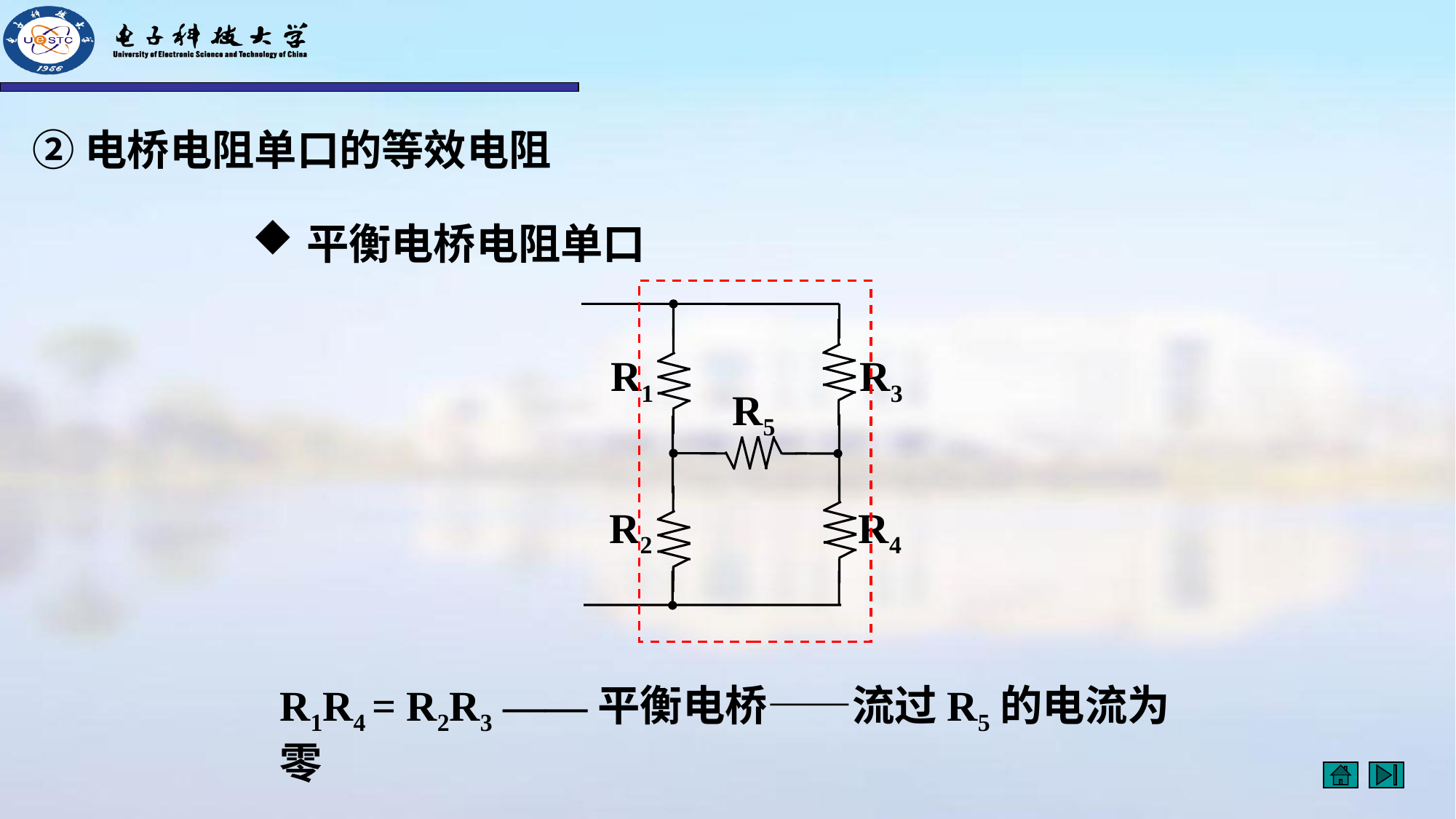

②电桥电阻单口的等效电阻
平衡电桥电阻单口

R1
R3
R5

R2
R4

R1R4 = R2R3 ——平衡电桥——流过R5的电流为零